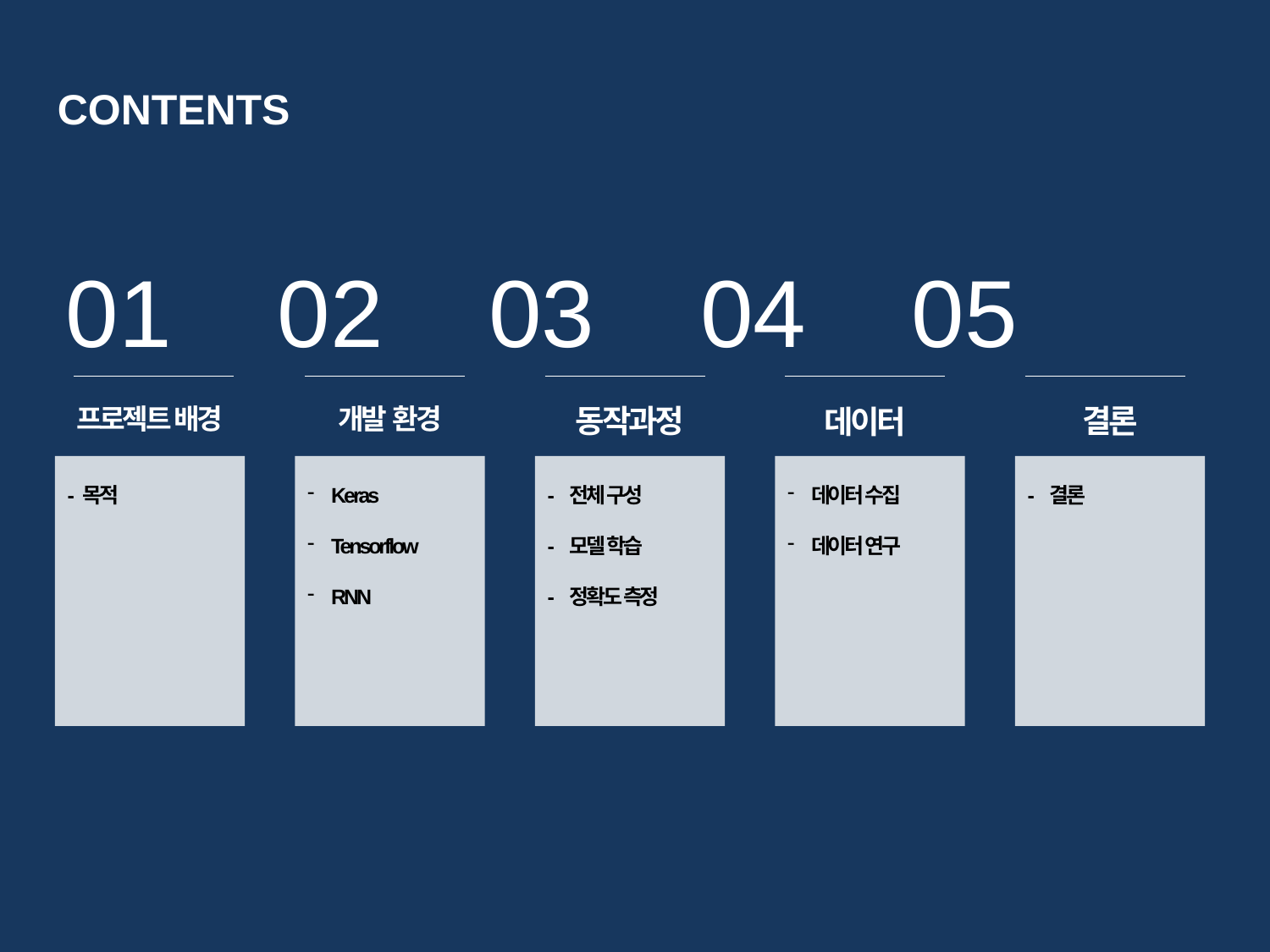

CONTENTS
01    02    03    04    05
프로젝트 배경
개발 환경
동작과정
 결론
데이터

- 목적
Keras

Tensorflow

RNN

-   전체 구성

-   모델 학습

-   정확도 측정
데이터 수집

데이터 연구

-   결론